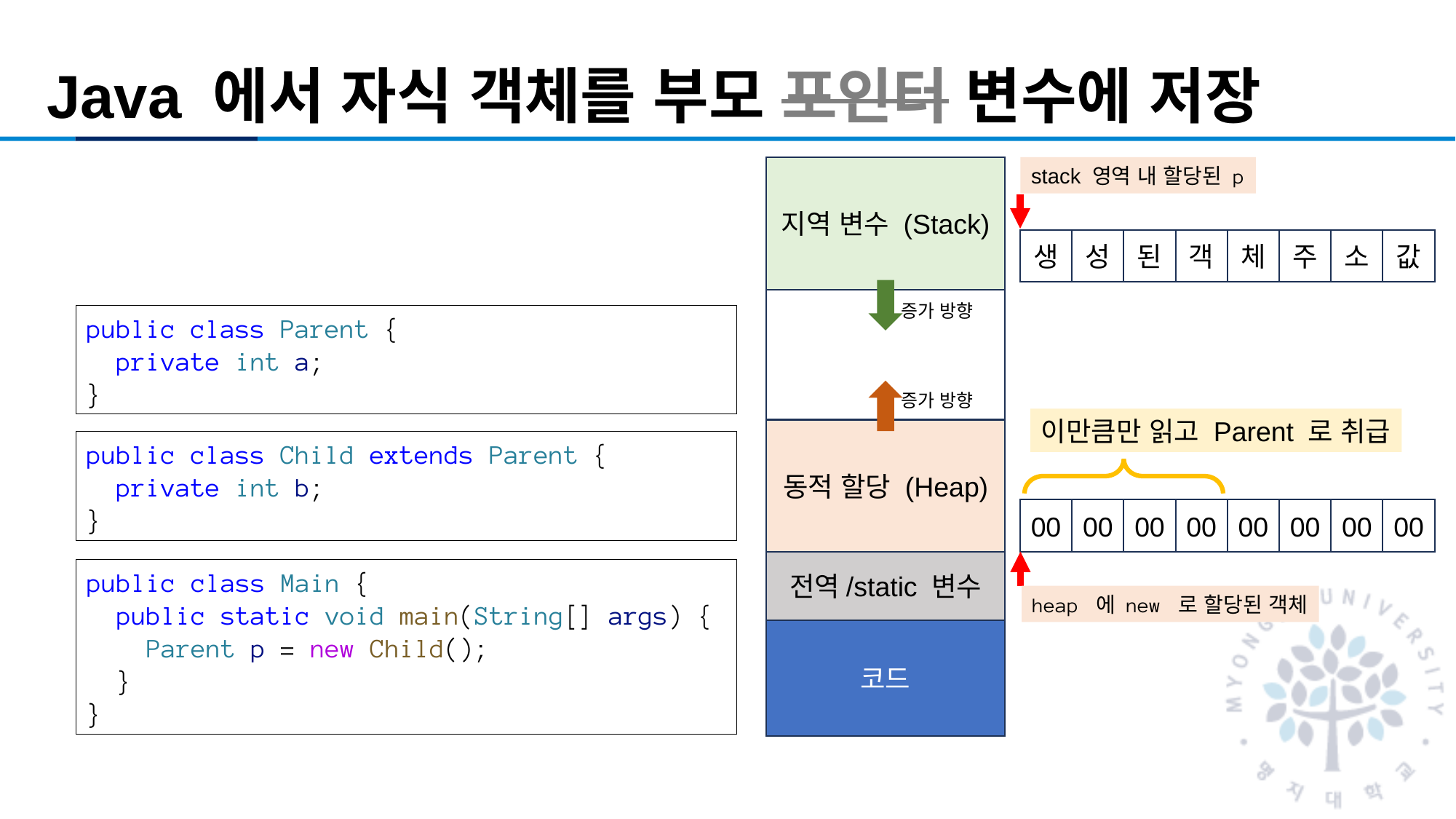

# Java 에서 자식 객체를 부모 포인터 변수에 저장
지역 변수 (Stack)
stack 영역 내 할당된 p
생
성
된
객
체
주
소
값

증가 방향
public class Parent {
  private int a;
}

증가 방향
이만큼만 읽고 Parent 로 취급
동적 할당 (Heap)
public class Child extends Parent {
  private int b;
}
00
00
00
00
00
00
00
00
전역/static 변수
public class Main {
  public static void main(String[] args) {
    Parent p = new Child();
  }
}
heap 에 new 로 할당된 객체
코드